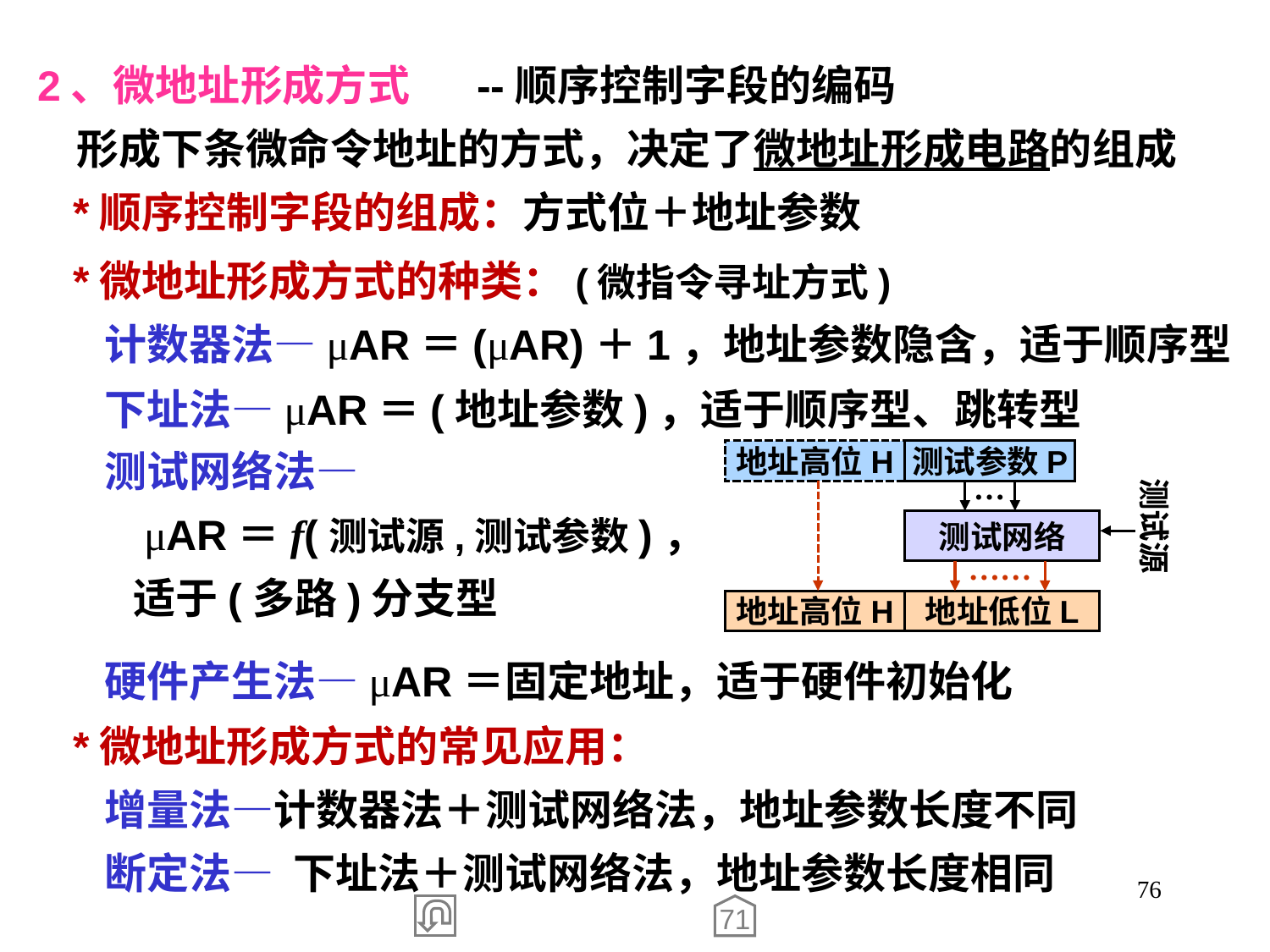

2、微地址形成方式      --顺序控制字段的编码
   形成下条微命令地址的方式，决定了微地址形成电路的组成
   *顺序控制字段的组成：方式位＋地址参数
   *微地址形成方式的种类：(微指令寻址方式)
      计数器法—μAR＝(μAR)＋1，地址参数隐含，适于顺序型
      下址法—μAR＝(地址参数)，适于顺序型、跳转型
      测试网络法—
         μAR＝f(测试源,测试参数)，
         适于(多路)分支型
地址高位H
测试参数P
测试源
…
测试网络
……
地址低位L
地址高位H
      硬件产生法—μAR＝固定地址，适于硬件初始化
   *微地址形成方式的常见应用：
      增量法—计数器法＋测试网络法，地址参数长度不同
      断定法—  下址法＋测试网络法，地址参数长度相同
76

71